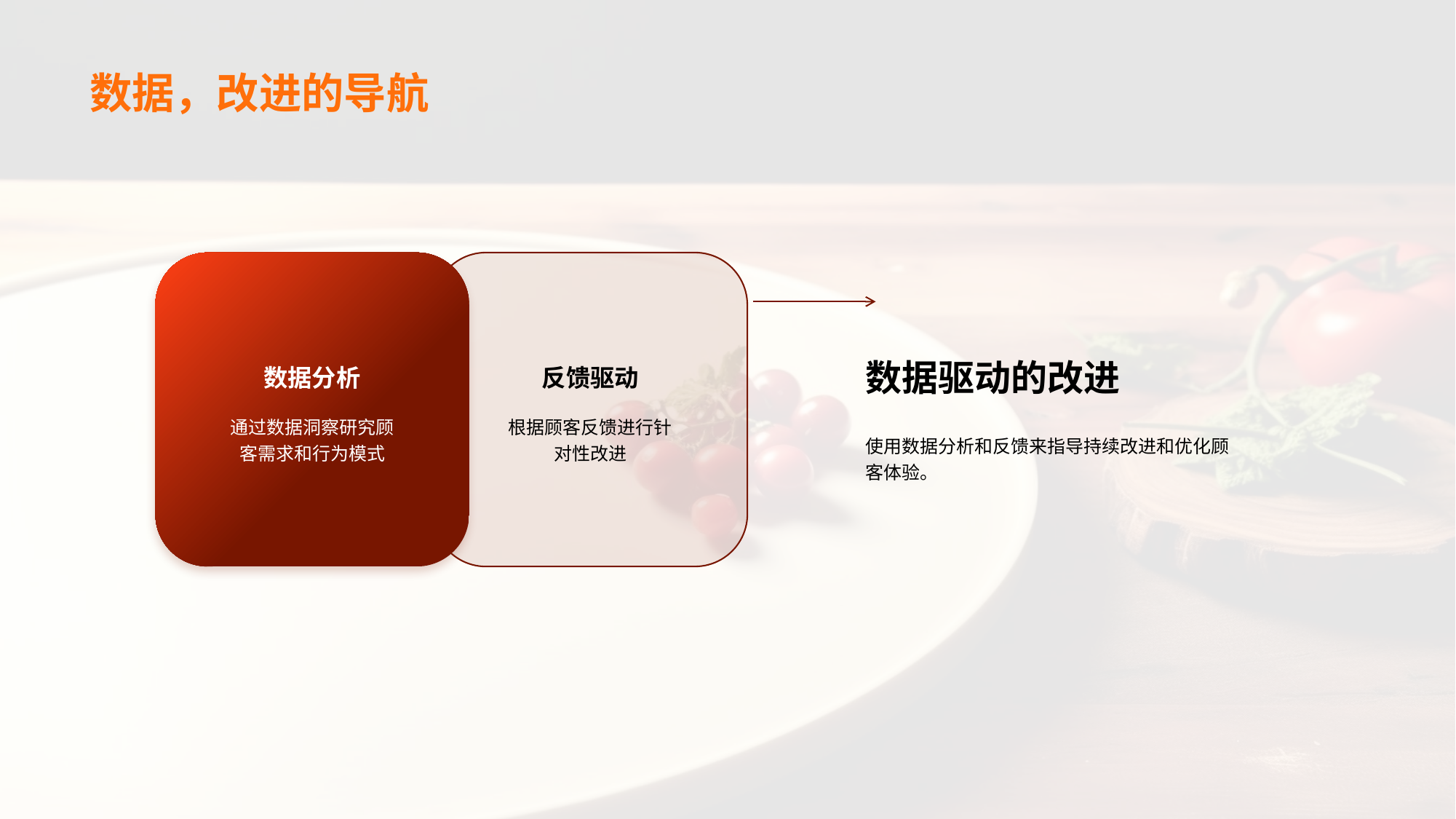

# 数据，改进的导航

数据分析
反馈驱动
数据驱动的改进
通过数据洞察研究顾客需求和行为模式
根据顾客反馈进行针对性改进
使用数据分析和反馈来指导持续改进和优化顾客体验。